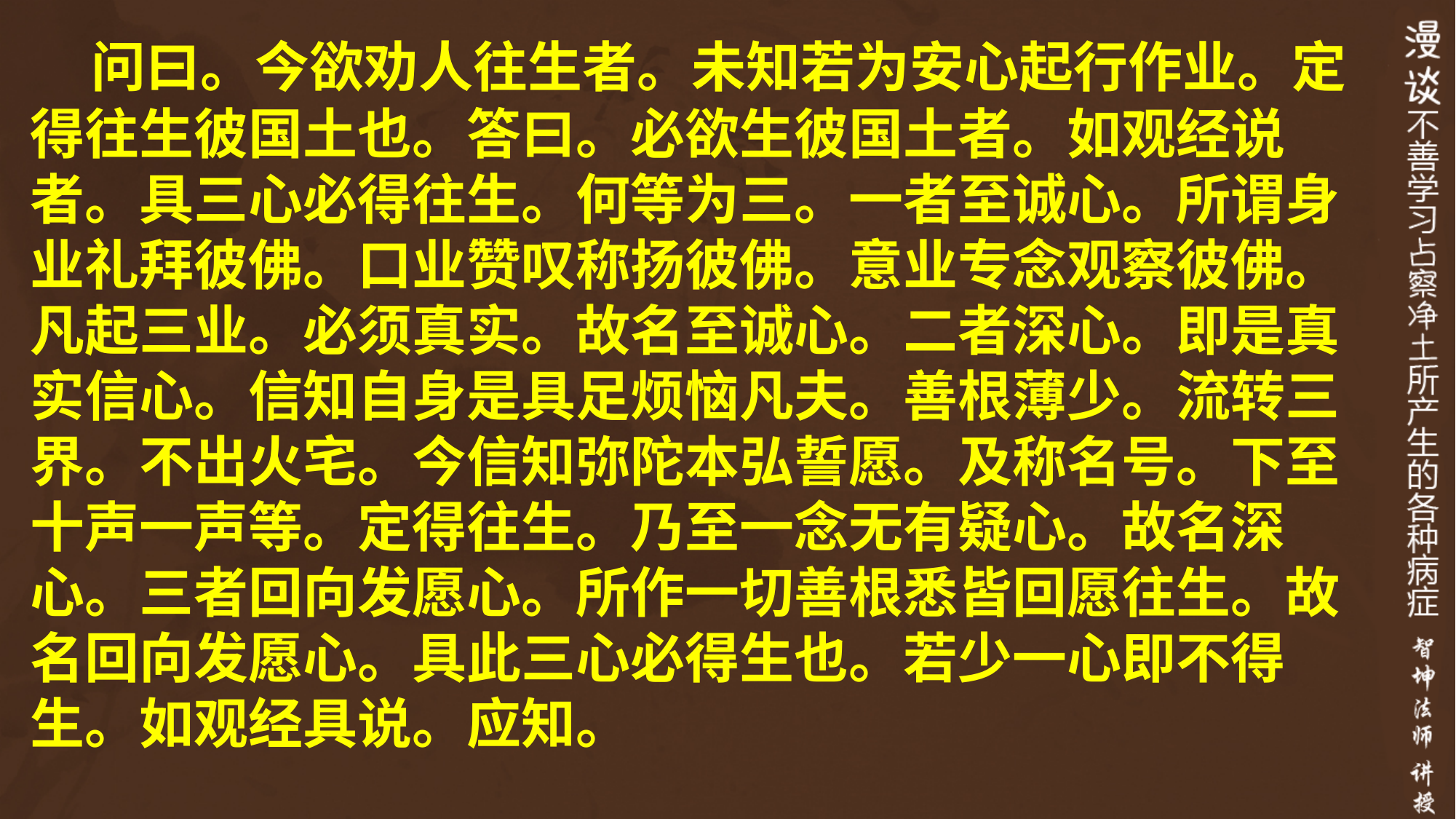

问曰。今欲劝人往生者。未知若为安心起行作业。定得往生彼国土也。答曰。必欲生彼国土者。如观经说者。具三心必得往生。何等为三。一者至诚心。所谓身业礼拜彼佛。口业赞叹称扬彼佛。意业专念观察彼佛。凡起三业。必须真实。故名至诚心。二者深心。即是真实信心。信知自身是具足烦恼凡夫。善根薄少。流转三界。不出火宅。今信知弥陀本弘誓愿。及称名号。下至十声一声等。定得往生。乃至一念无有疑心。故名深心。三者回向发愿心。所作一切善根悉皆回愿往生。故名回向发愿心。具此三心必得生也。若少一心即不得生。如观经具说。应知。